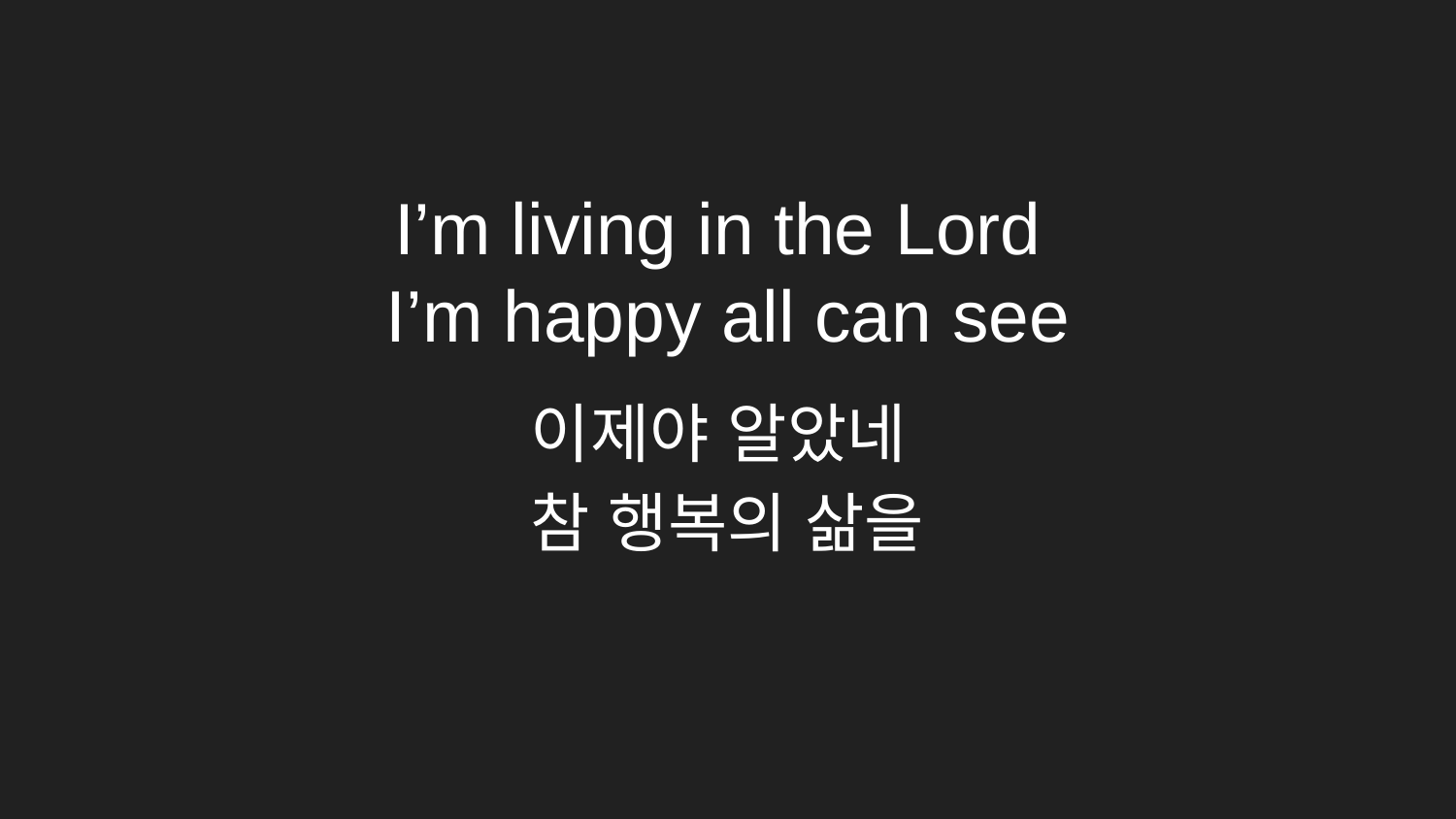

# I’m living in the Lord I’m happy all can see
이제야 알았네
참 행복의 삶을